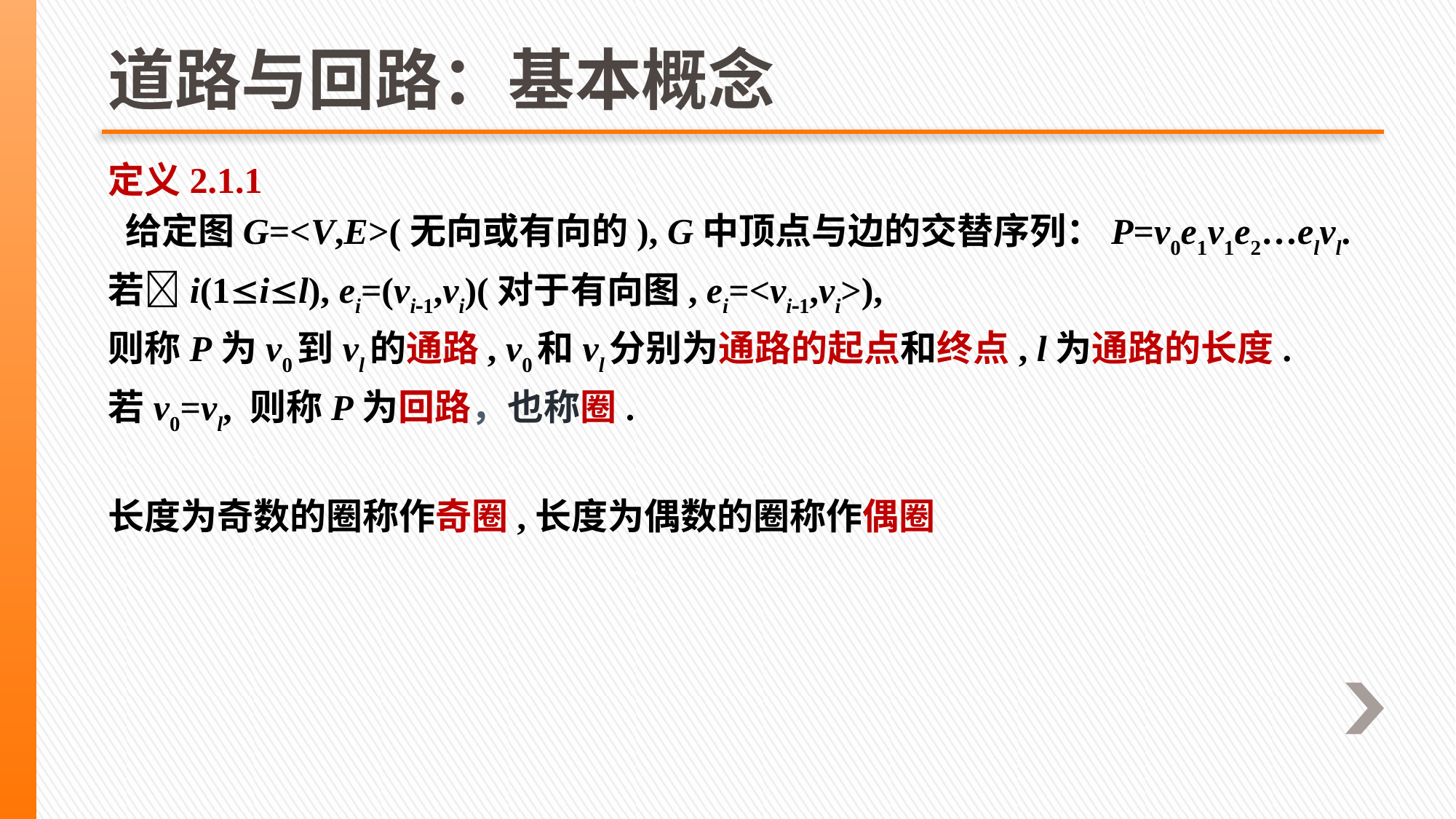

# 道路与回路：基本概念
定义2.1.1
 给定图G=<V,E>(无向或有向的), G中顶点与边的交替序列：P=v0e1v1e2…elvl.
若∀i(1≤i≤l), ei=(vi−1,vi)(对于有向图, ei=<vi−1,vi>),
则称P为v0到vl的通路, v0和vl分别为通路的起点和终点, l为通路的长度.
若v0=vl, 则称P为回路，也称圈.

长度为奇数的圈称作奇圈,长度为偶数的圈称作偶圈